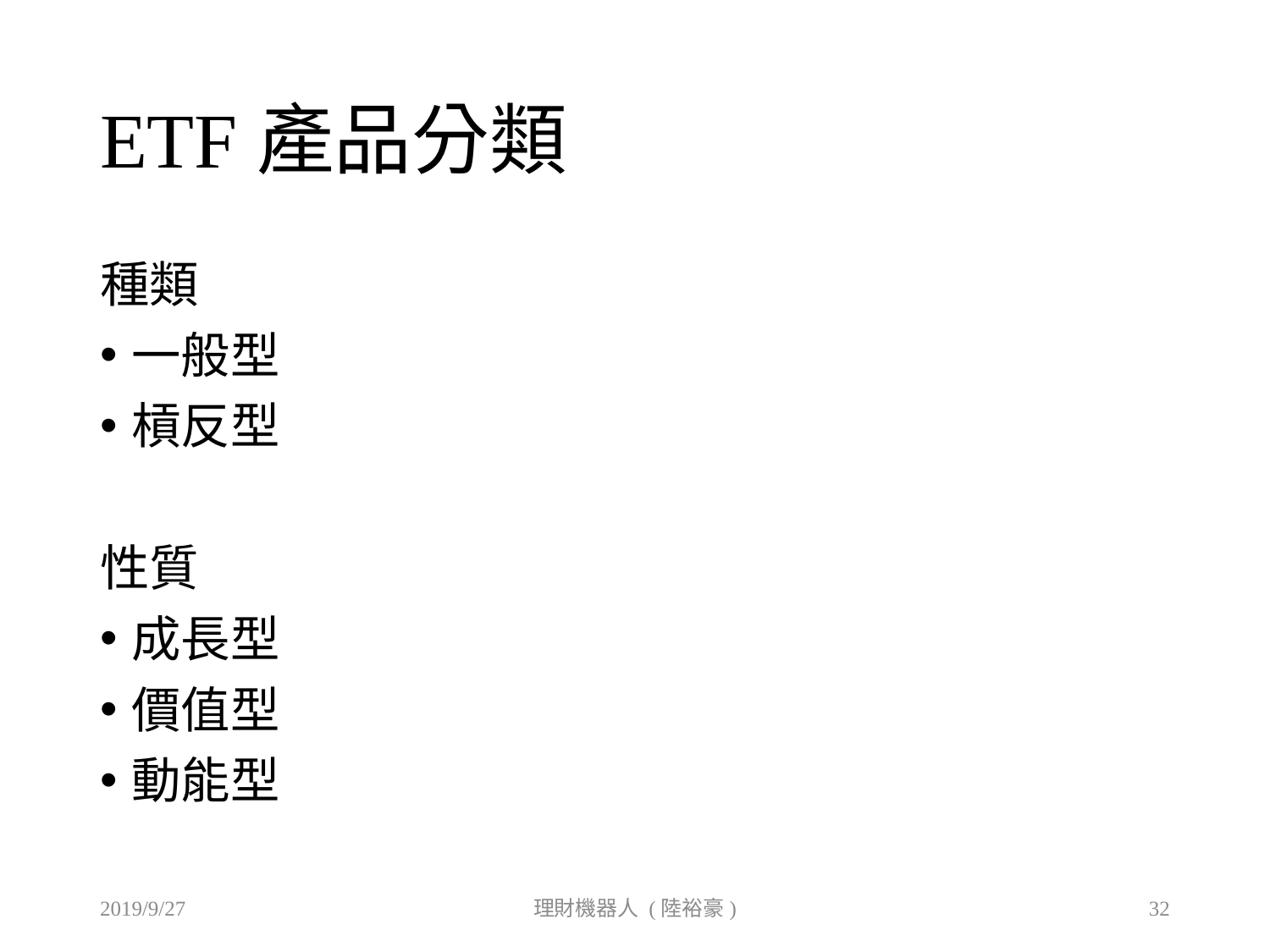

# ETF產品分類
種類
一般型
槓反型

性質
成長型
價值型
動能型
2019/9/27
理財機器人 (陸裕豪)
32